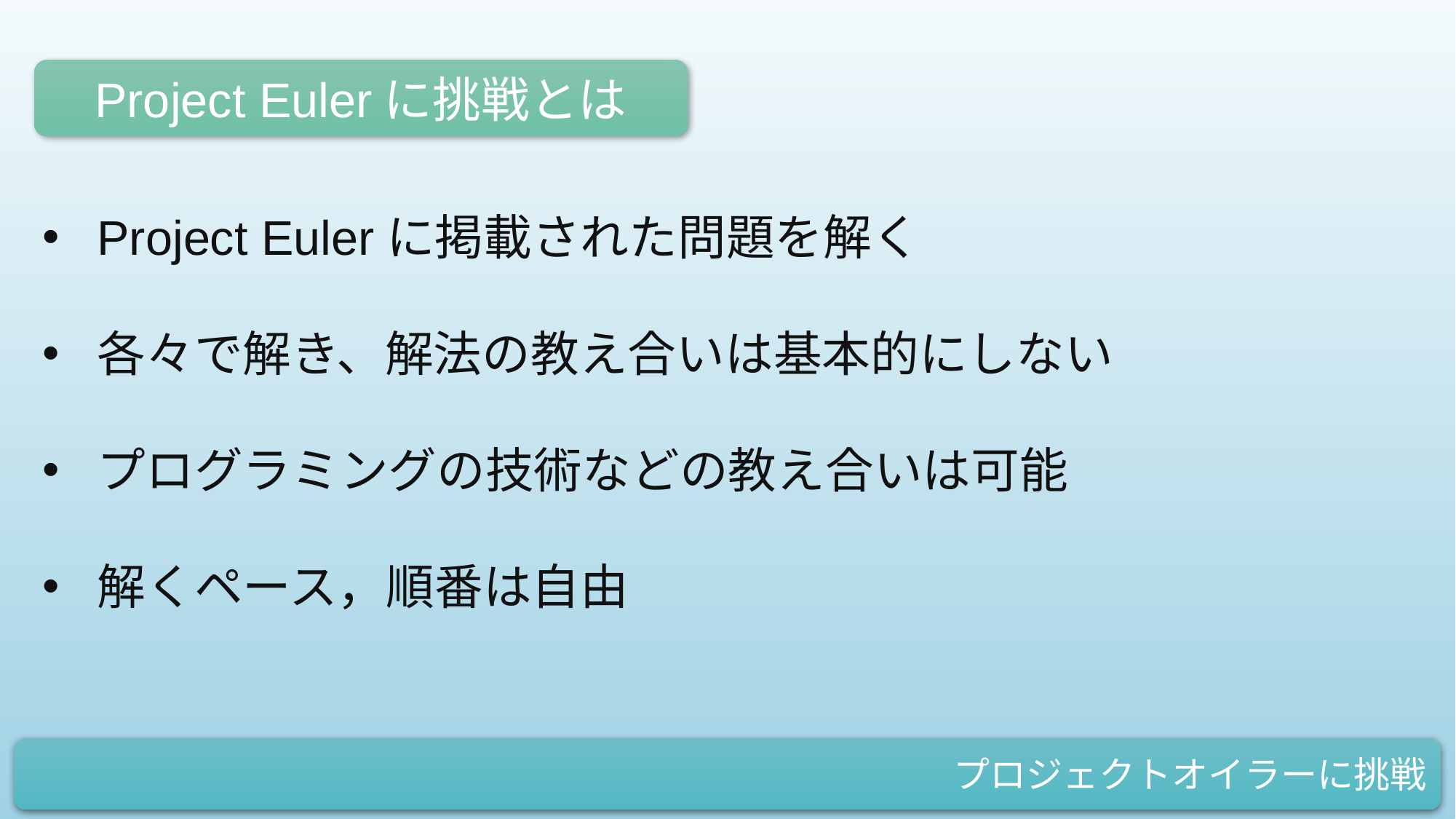

Project Eulerに挑戦とは
Project Eulerに掲載された問題を解く

各々で解き、解法の教え合いは基本的にしない

プログラミングの技術などの教え合いは可能

解くペース，順番は自由
プロジェクトオイラーに挑戦